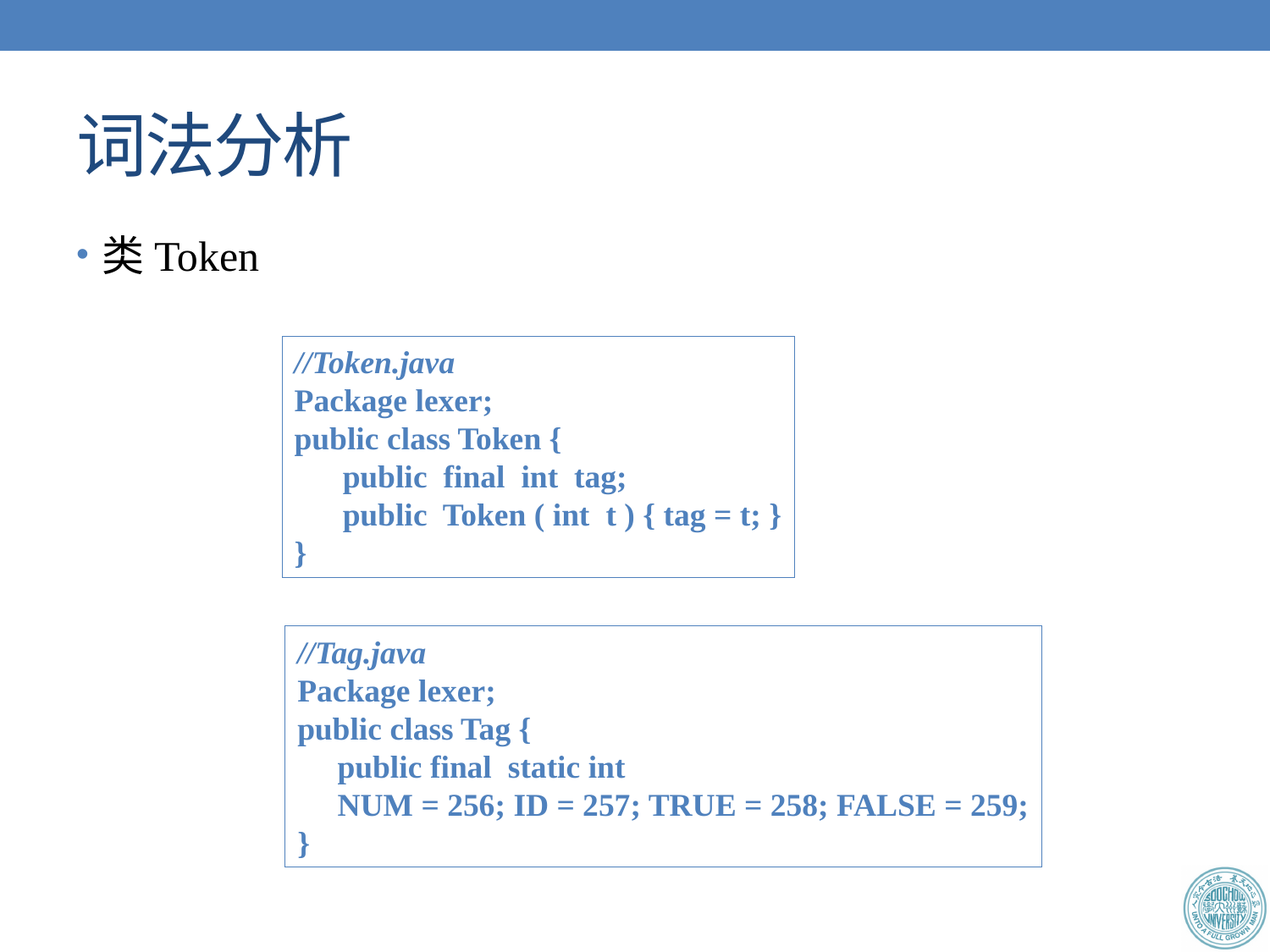

# 词法分析
类Token

//Token.java
Package lexer;
public class Token {
      public  final  int  tag;
      public  Token ( int  t ) { tag = t; }
}
//Tag.java
Package lexer;
public class Tag {
     public final  static int
     NUM = 256; ID = 257; TRUE = 258; FALSE = 259;
}